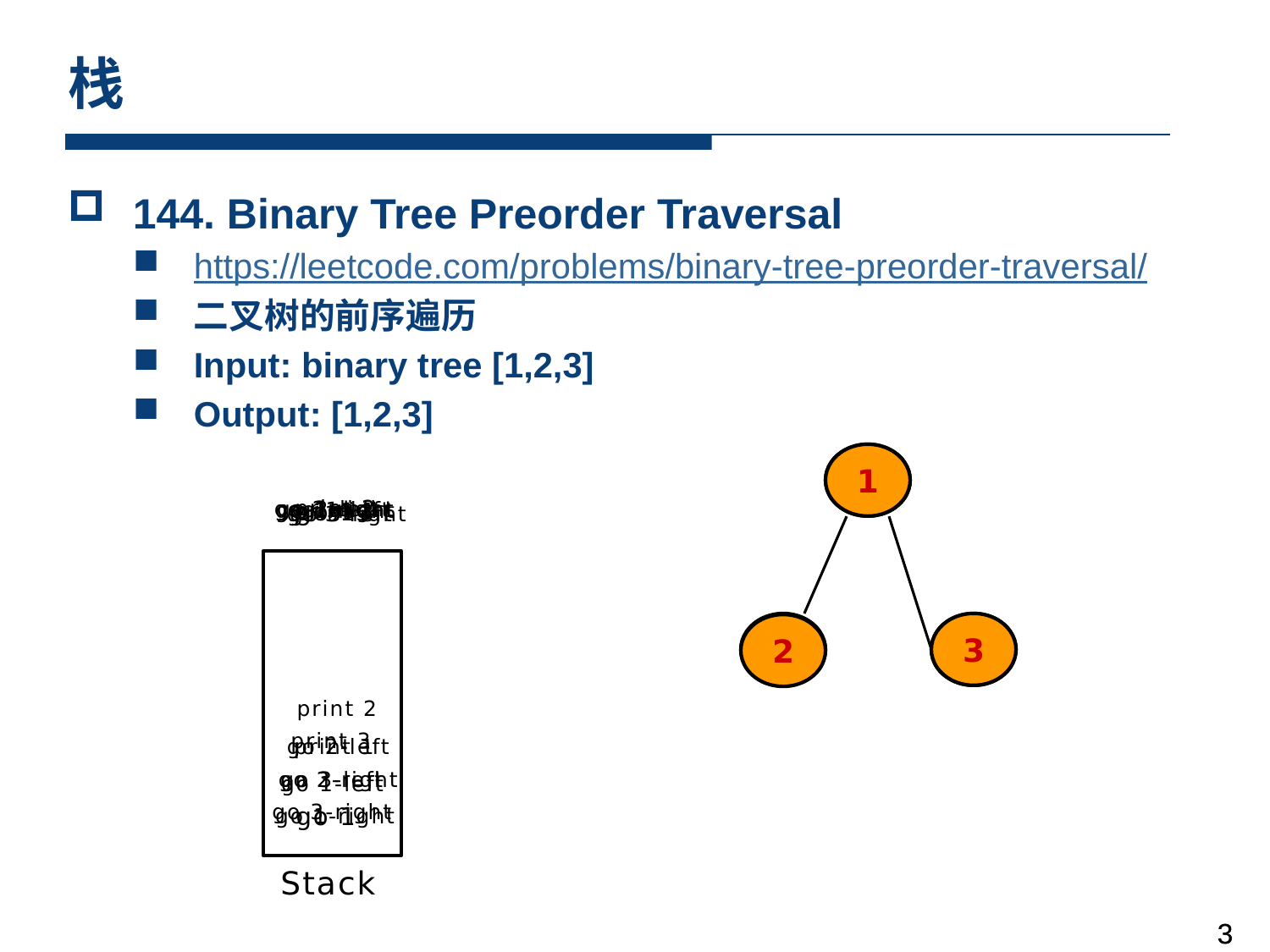

# 栈
144. Binary Tree Preorder Traversal
https://leetcode.com/problems/binary-tree-preorder-traversal/
二叉树的前序遍历
Input: binary tree [1,2,3]
Output: [1,2,3]
1
1
print 2
go 2-right
go 2-left
go 1
go 1-left
go 1-right
print 1
print 3
go 3-left
go 3-right

3
2
3
2
print 2
print 3
print 1
go 2-left
go 2-right
go 3-left
go 1-left
go 3-right
go 1
go 1-right
Stack